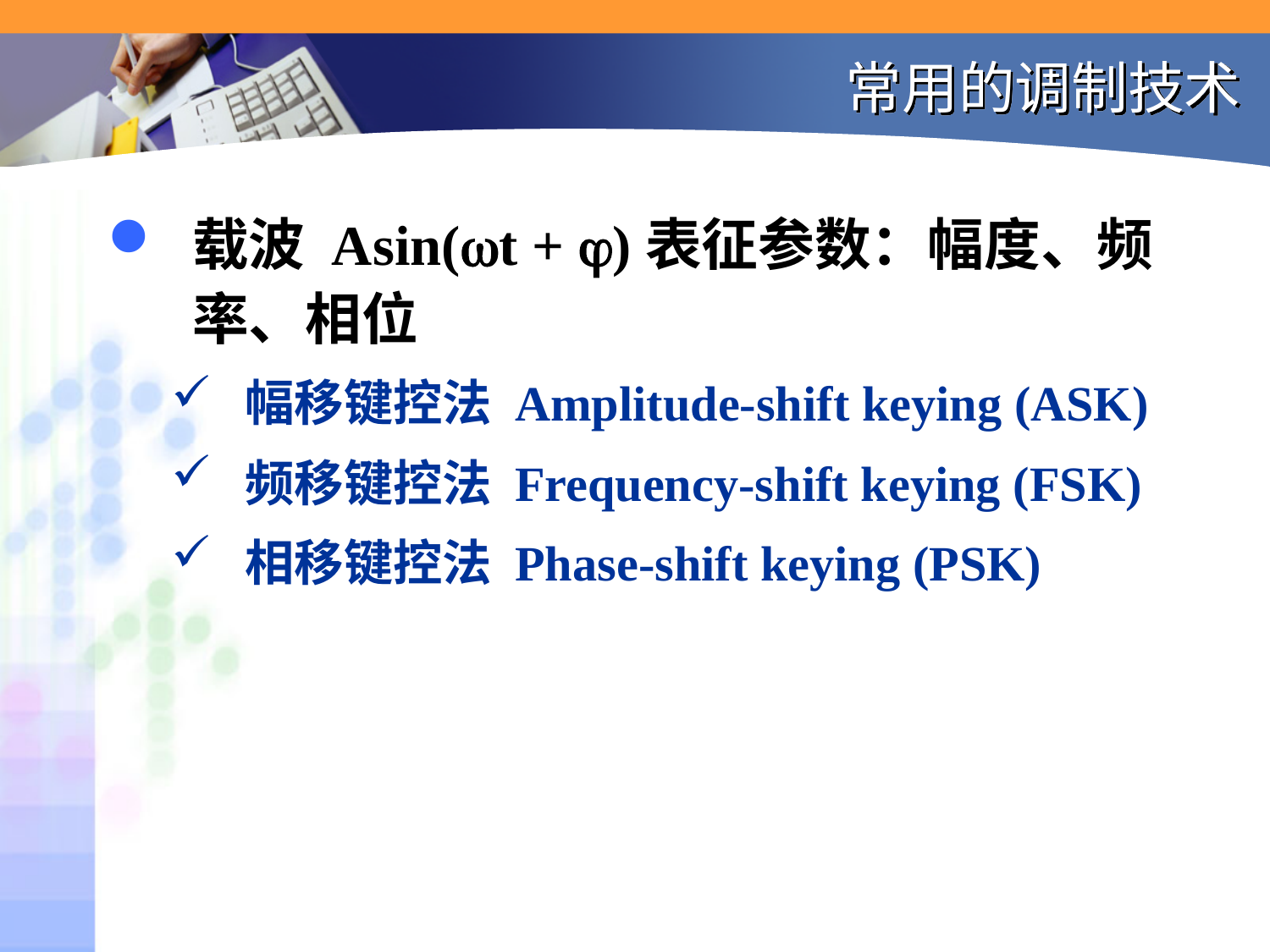

# 常用的调制技术
载波 Asin(ωt + ϕ)表征参数：幅度、频率、相位
幅移键控法 Amplitude-shift keying (ASK)
频移键控法 Frequency-shift keying (FSK)
相移键控法 Phase-shift keying (PSK)